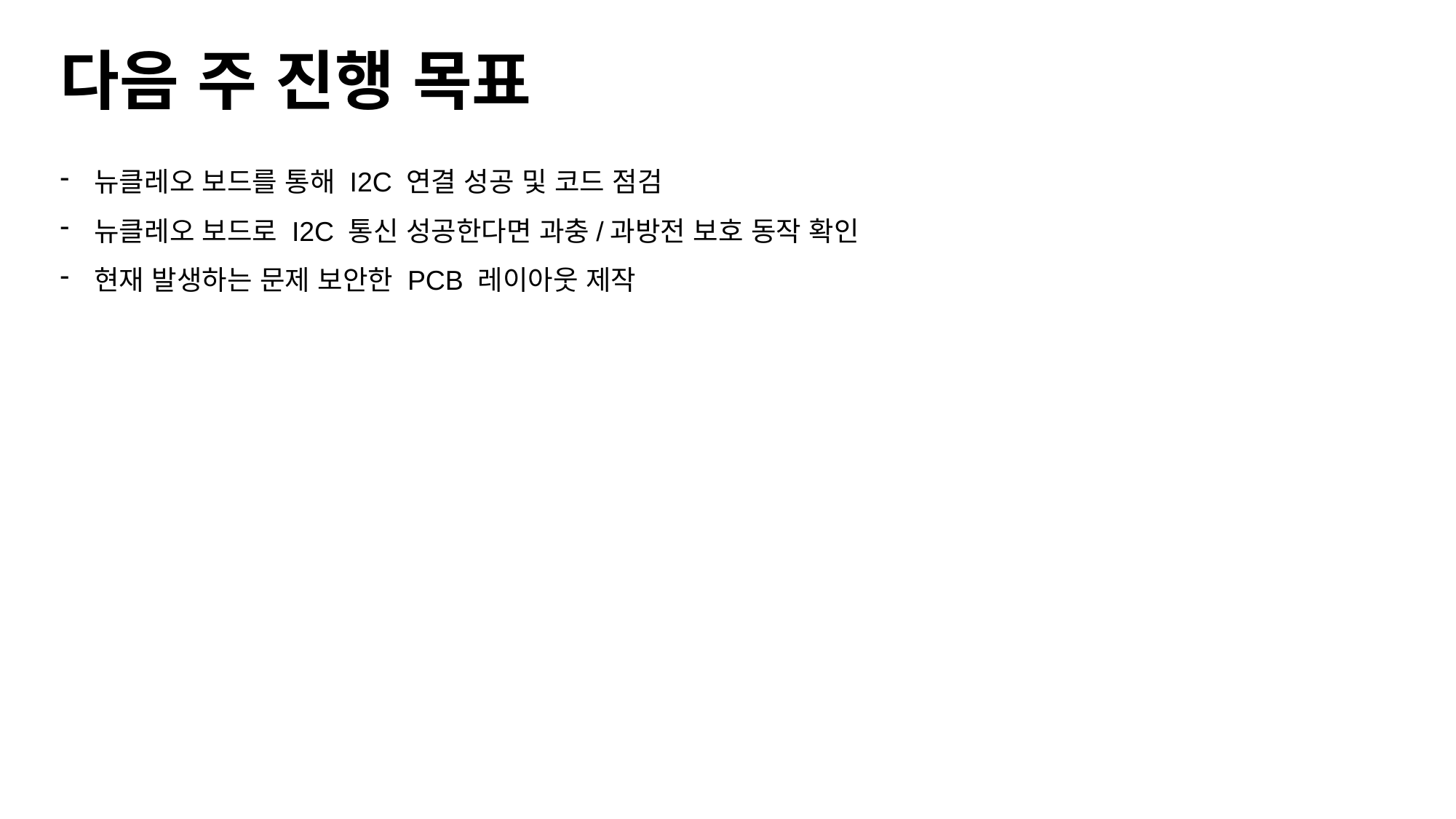

# 다음 주 진행 목표
뉴클레오 보드를 통해 I2C 연결 성공 및 코드 점검
뉴클레오 보드로 I2C 통신 성공한다면 과충/과방전 보호 동작 확인
현재 발생하는 문제 보안한 PCB 레이아웃 제작